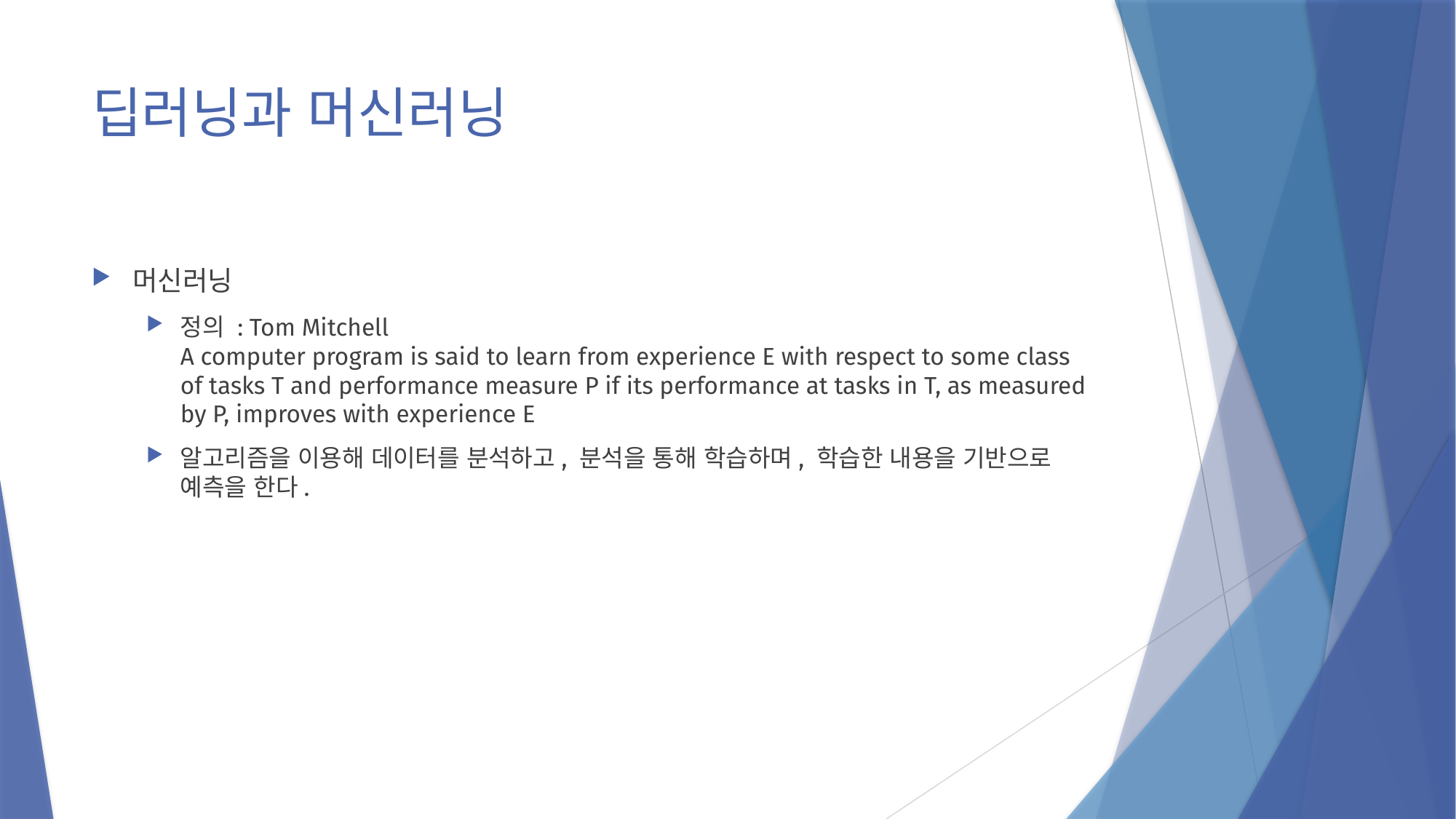

# 딥러닝과 머신러닝
머신러닝
정의 : Tom Mitchell
A computer program is said to learn from experience E with respect to some class of tasks T and performance measure P if its performance at tasks in T, as measured by P, improves with experience E
알고리즘을 이용해 데이터를 분석하고, 분석을 통해 학습하며, 학습한 내용을 기반으로 예측을 한다.